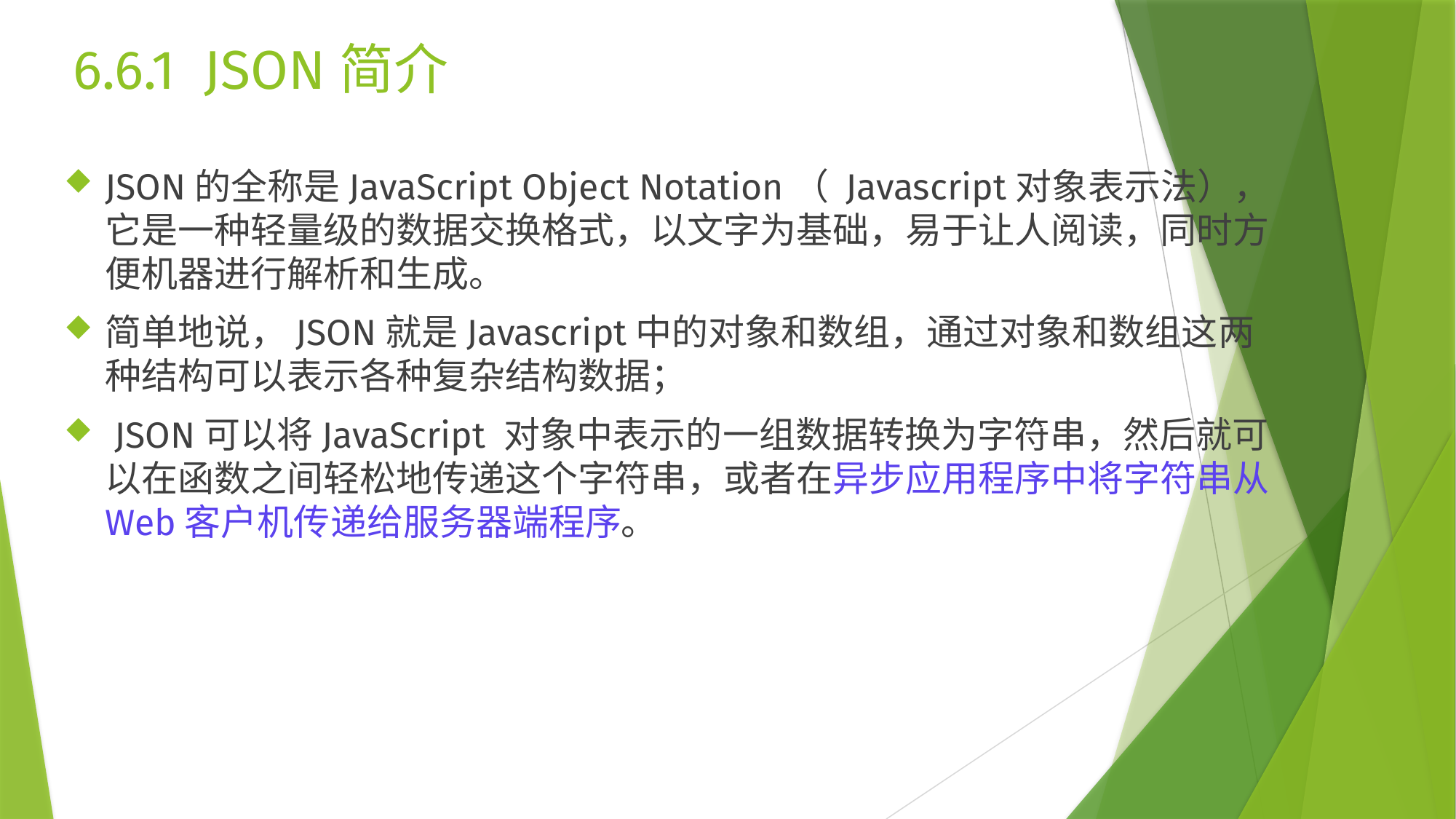

# 6.6.1  JSON简介
JSON的全称是JavaScript Object Notation（ Javascript对象表示法），它是一种轻量级的数据交换格式，以文字为基础，易于让人阅读，同时方便机器进行解析和生成。
简单地说，JSON就是Javascript中的对象和数组，通过对象和数组这两种结构可以表示各种复杂结构数据；
 JSON可以将JavaScript 对象中表示的一组数据转换为字符串，然后就可以在函数之间轻松地传递这个字符串，或者在异步应用程序中将字符串从Web客户机传递给服务器端程序。